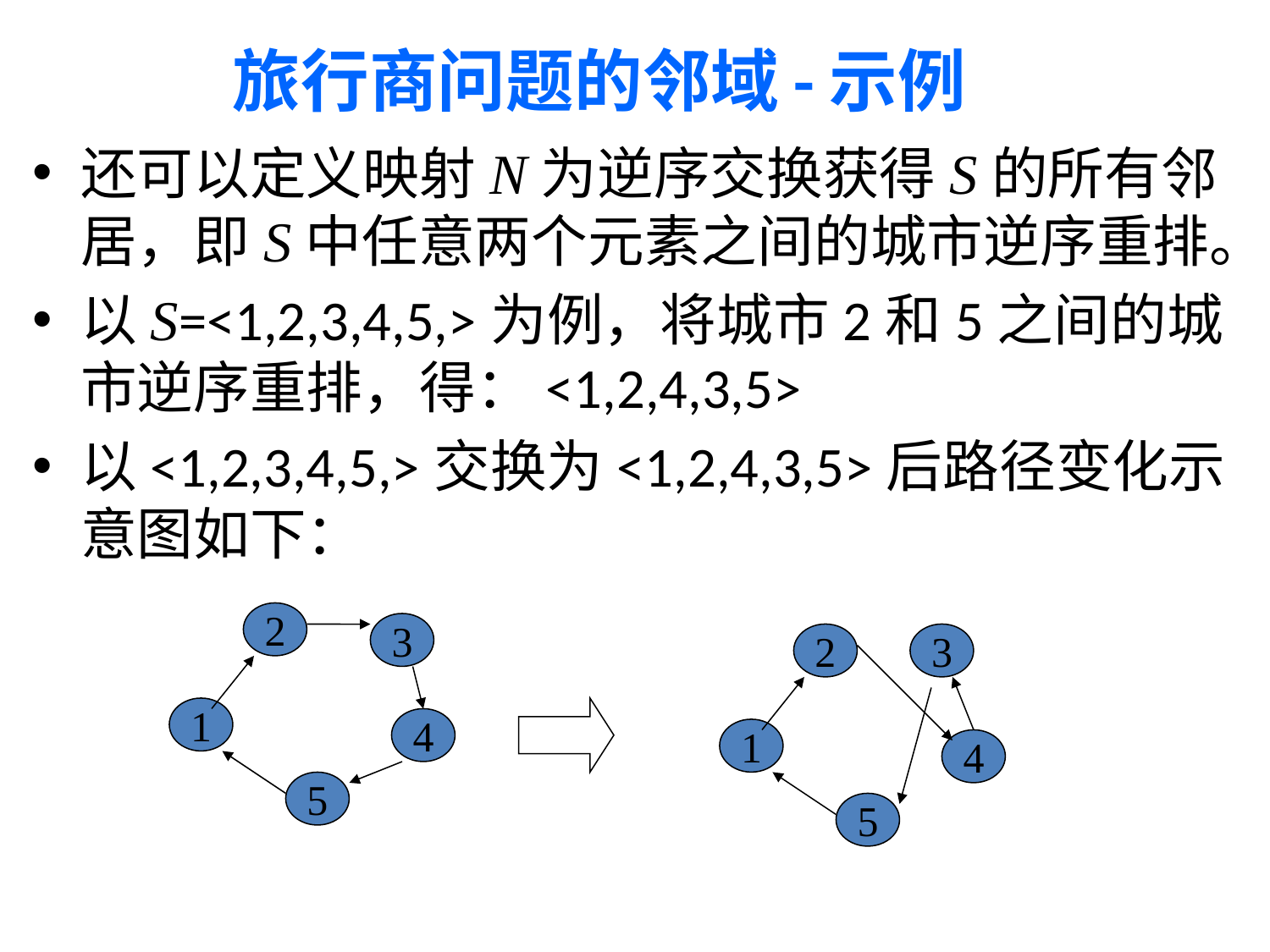

# 旅行商问题的邻域-示例
还可以定义映射N为逆序交换获得S的所有邻居，即S中任意两个元素之间的城市逆序重排。
以S=<1,2,3,4,5,>为例，将城市2和5之间的城市逆序重排，得：<1,2,4,3,5>
以<1,2,3,4,5,>交换为<1,2,4,3,5>后路径变化示意图如下：
2
3

1
4

5
2
3

1
4

5